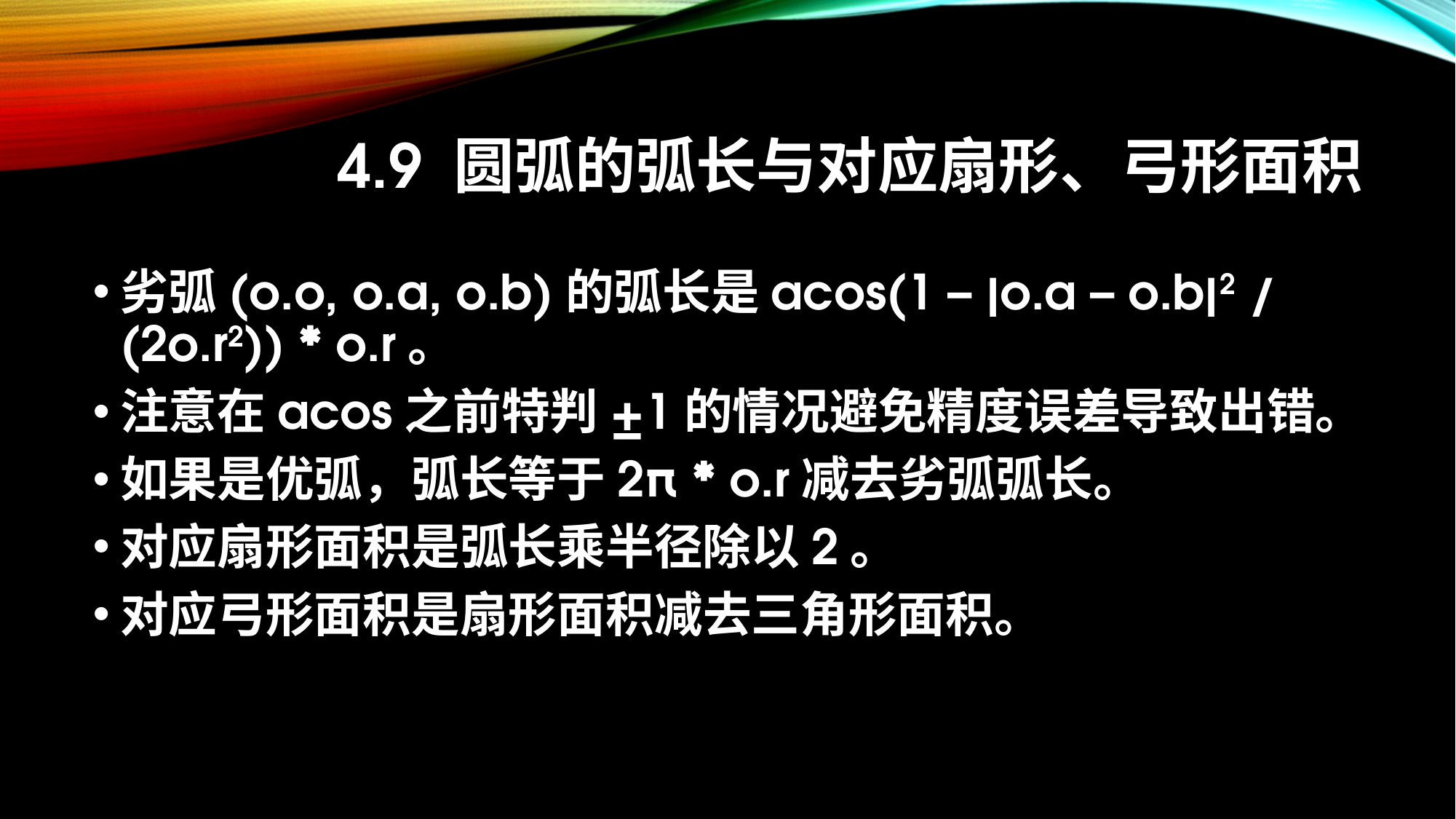

# 4.9 圆弧的弧长与对应扇形、弓形面积
劣弧(o.o, o.a, o.b)的弧长是acos(1 – |o.a – o.b|2 / (2o.r2)) * o.r。
注意在acos之前特判±1的情况避免精度误差导致出错。
如果是优弧，弧长等于2π * o.r减去劣弧弧长。
对应扇形面积是弧长乘半径除以2。
对应弓形面积是扇形面积减去三角形面积。